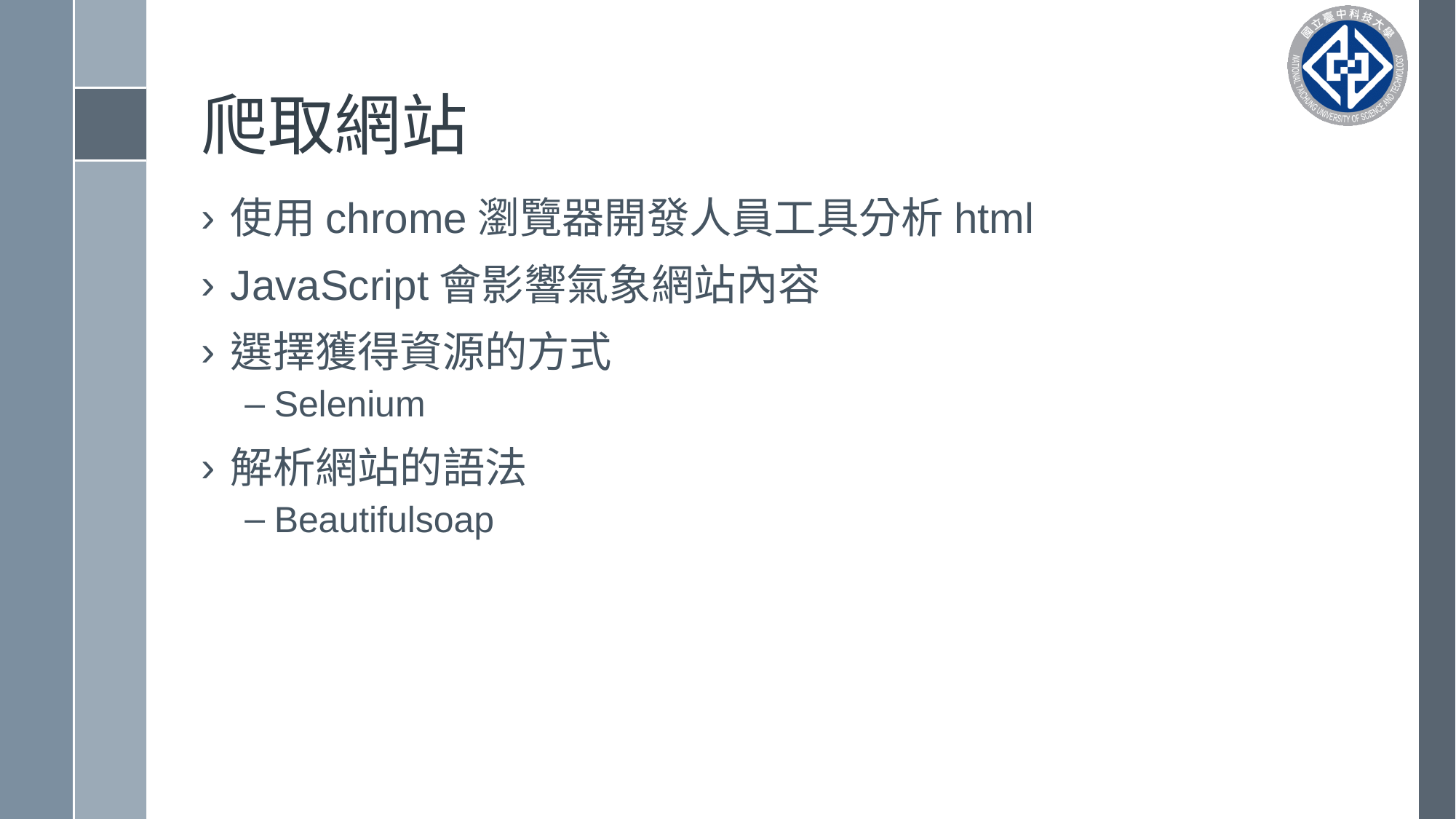

# 爬取網站
使用chrome瀏覽器開發人員工具分析html
JavaScript會影響氣象網站內容
選擇獲得資源的方式
Selenium
解析網站的語法
Beautifulsoap